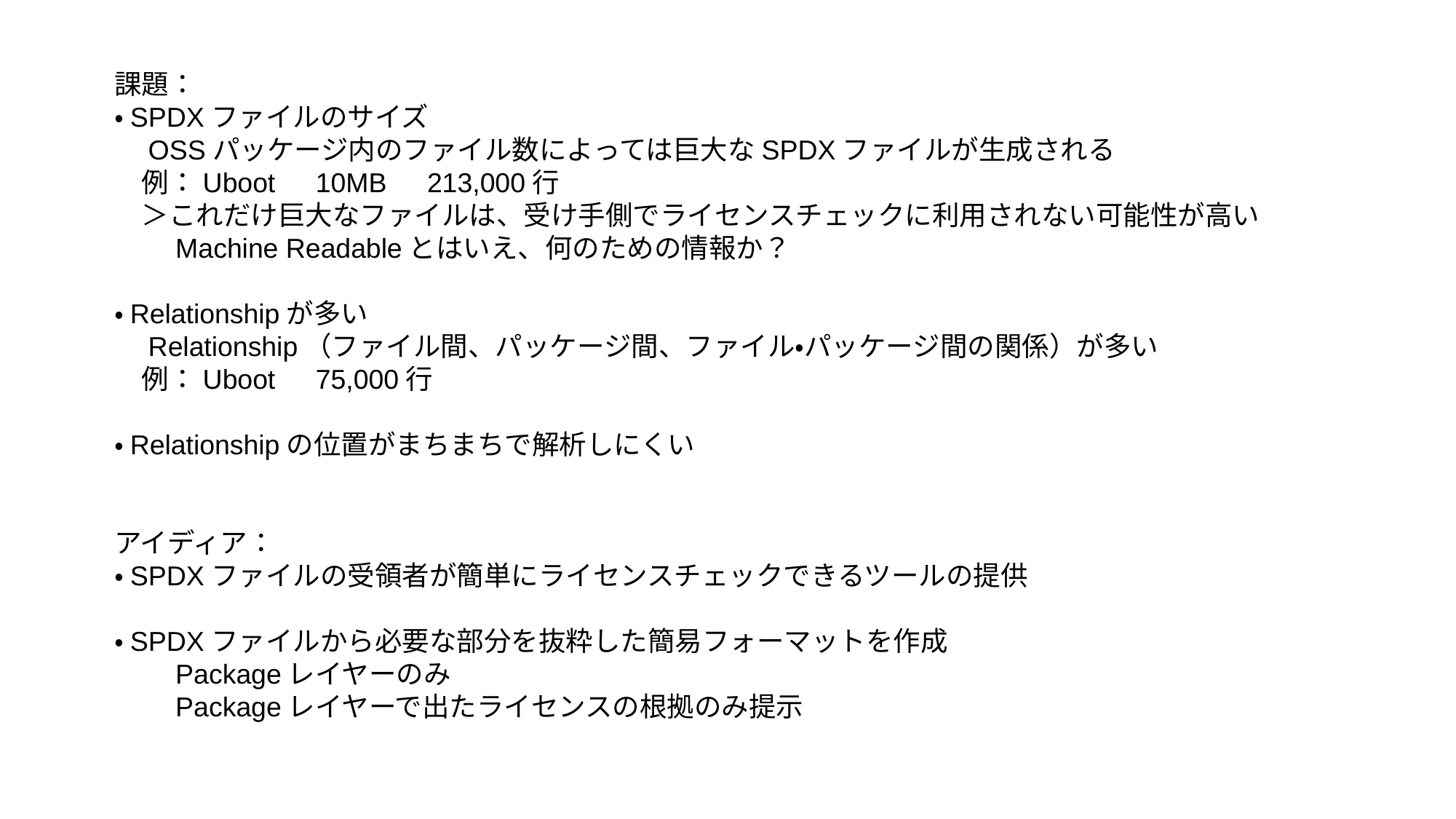

課題：
・SPDXファイルのサイズ
　OSSパッケージ内のファイル数によっては巨大なSPDXファイルが生成される
　例：Uboot　10MB　213,000行
　＞これだけ巨大なファイルは、受け手側でライセンスチェックに利用されない可能性が高い
　　Machine Readableとはいえ、何のための情報か？

・Relationshipが多い
　Relationship（ファイル間、パッケージ間、ファイル・パッケージ間の関係）が多い
　例：Uboot　75,000行

・Relationshipの位置がまちまちで解析しにくい

アイディア：
・SPDXファイルの受領者が簡単にライセンスチェックできるツールの提供

・SPDXファイルから必要な部分を抜粋した簡易フォーマットを作成
　　Packageレイヤーのみ
　　Packageレイヤーで出たライセンスの根拠のみ提示